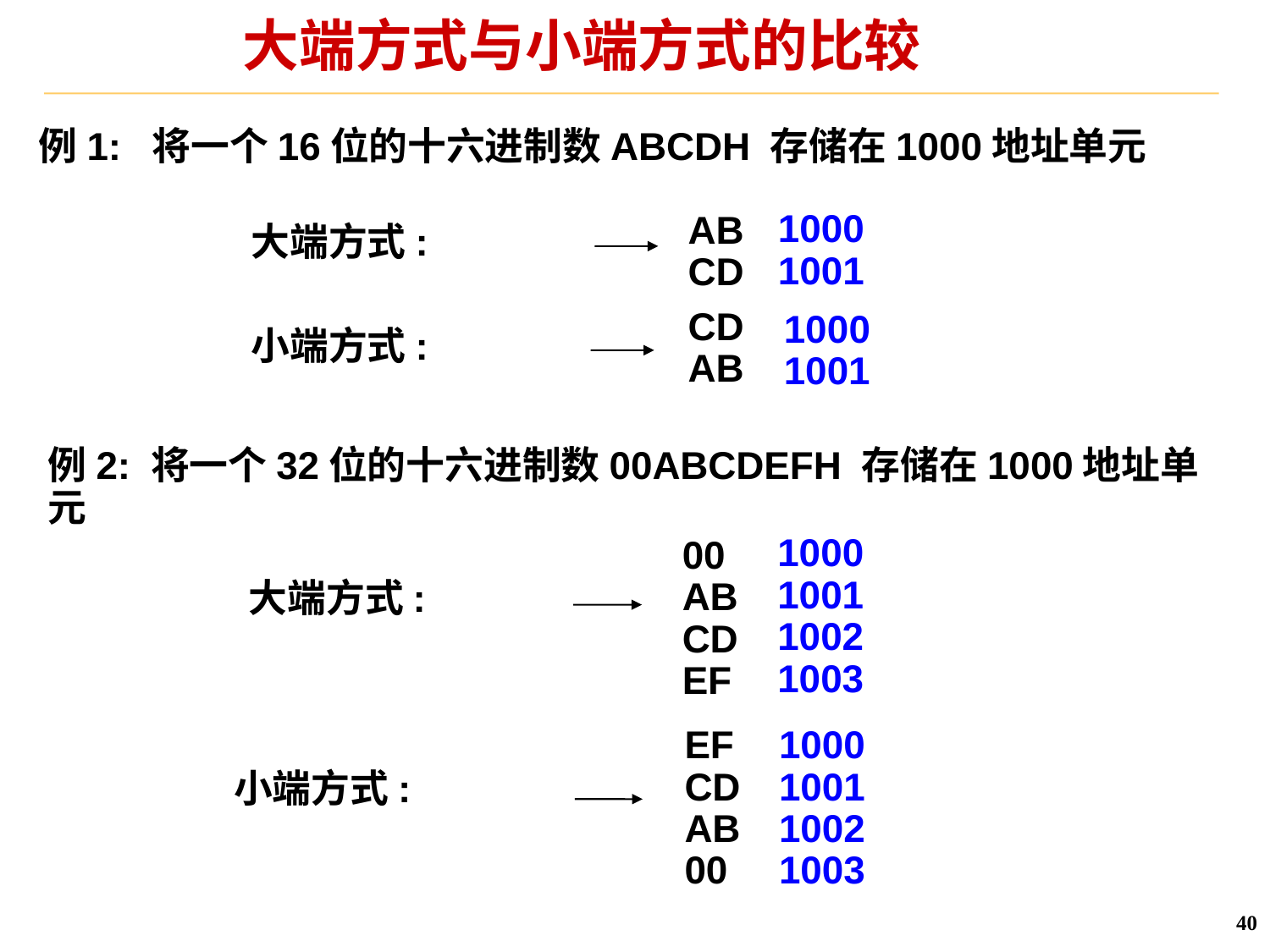

# 大端方式与小端方式的比较
例1:  将一个16位的十六进制数ABCDH 存储在1000地址单元
1000
1001
AB
CD
大端方式:

CD
AB
小端方式:

1000
1001
例2: 将一个32位的十六进制数00ABCDEFH 存储在1000地址单元
1000
1001
1002
1003
00
AB
CD
EF
大端方式:

EF
CD
AB
00
小端方式:

1000
1001
1002
1003
40